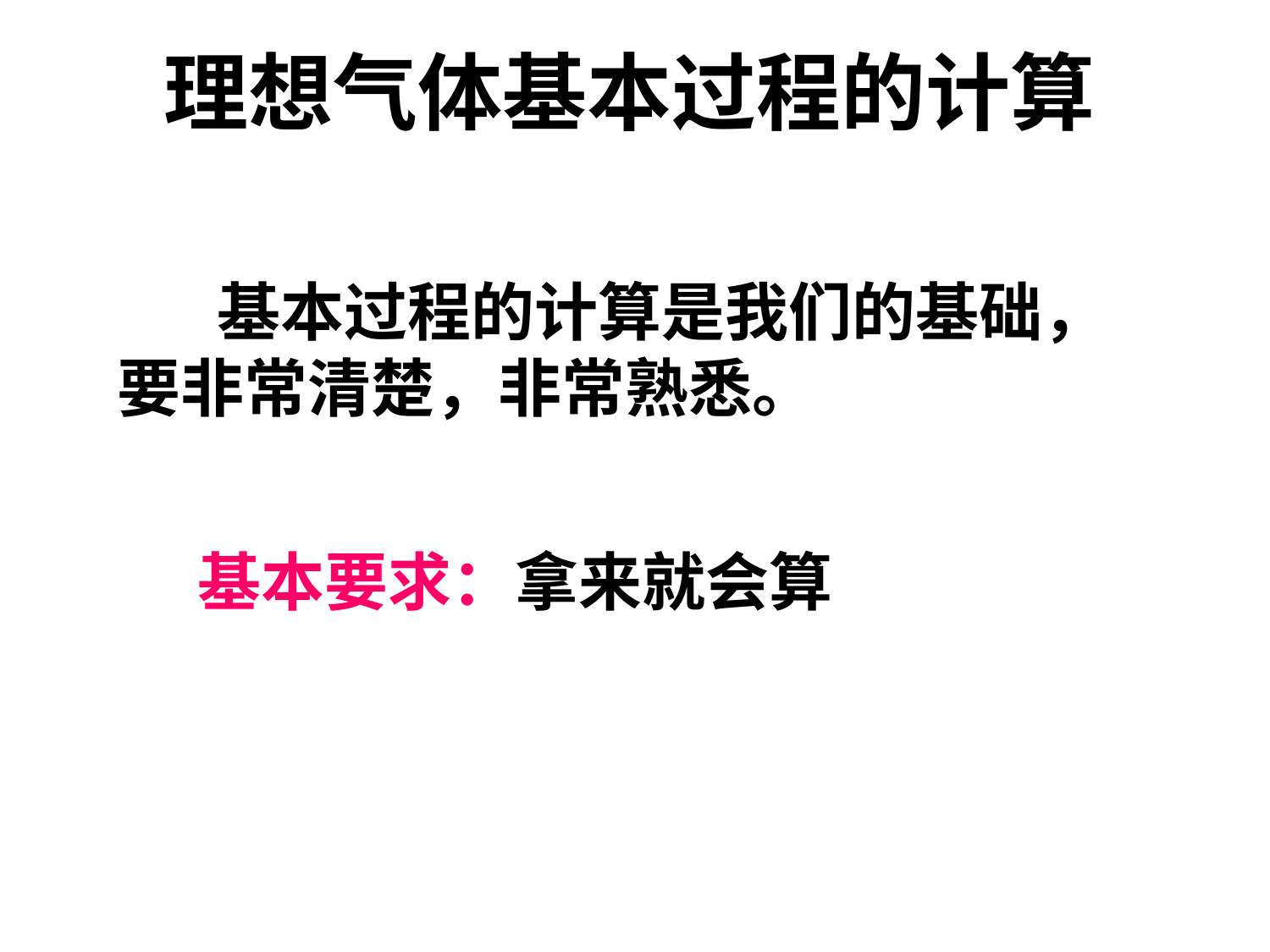

理想气体基本过程的计算
        基本过程的计算是我们的基础，要非常清楚，非常熟悉。
基本要求：拿来就会算